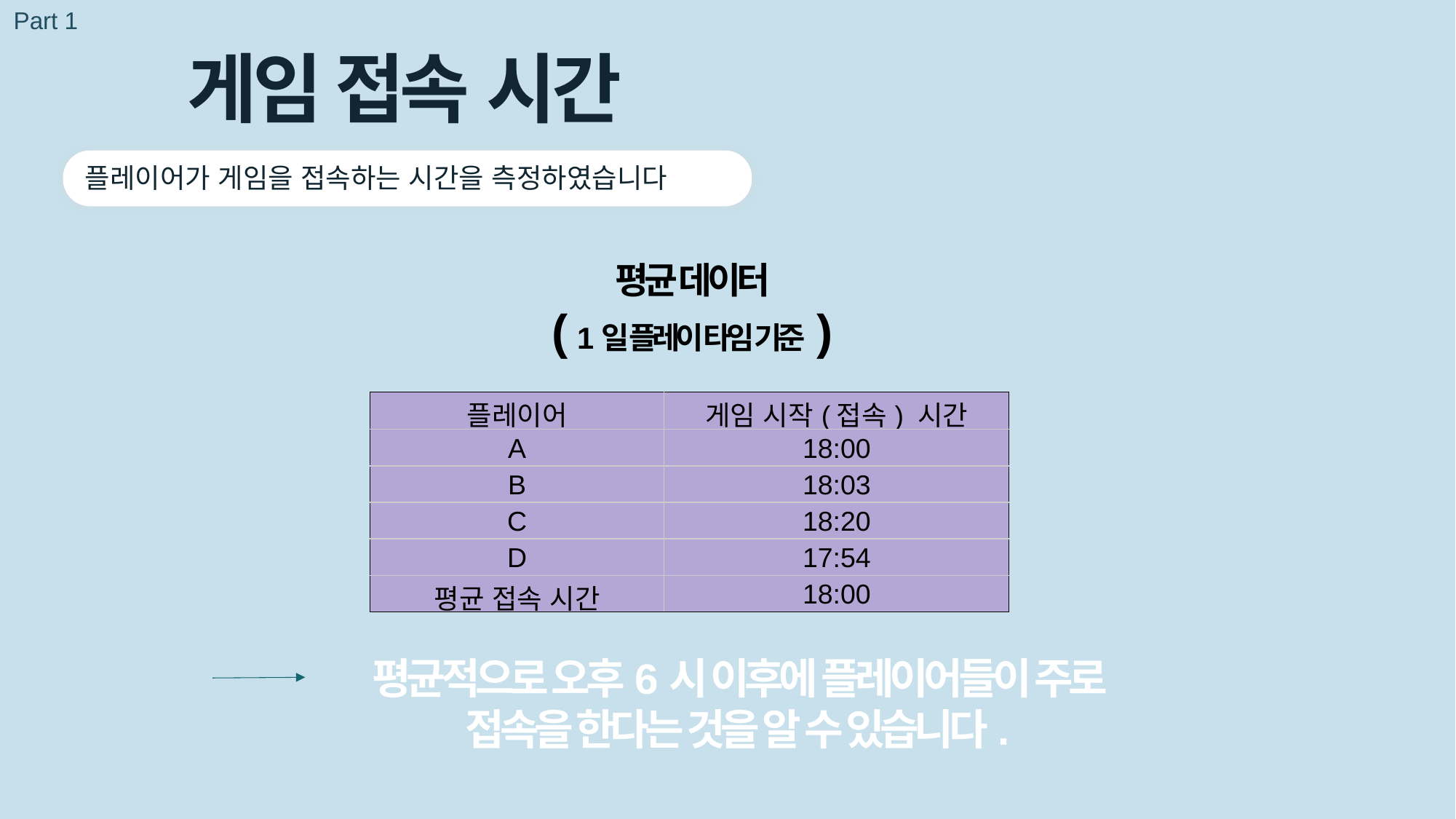

Part 1
게임 접속 시간

플레이어가 게임을 접속하는 시간을 측정하였습니다
평균 데이터
( 1일 플레이 타임 기준 )
| 플레이어 | 게임 시작(접속) 시간 |
| --- | --- |
| A | 18:00 |
| B | 18:03 |
| C | 18:20 |
| D | 17:54 |
| 평균 접속 시간 | 18:00 |
평균적으로 오후6시 이후에 플레이어들이 주로 접속을 한다는 것을 알 수 있습니다.